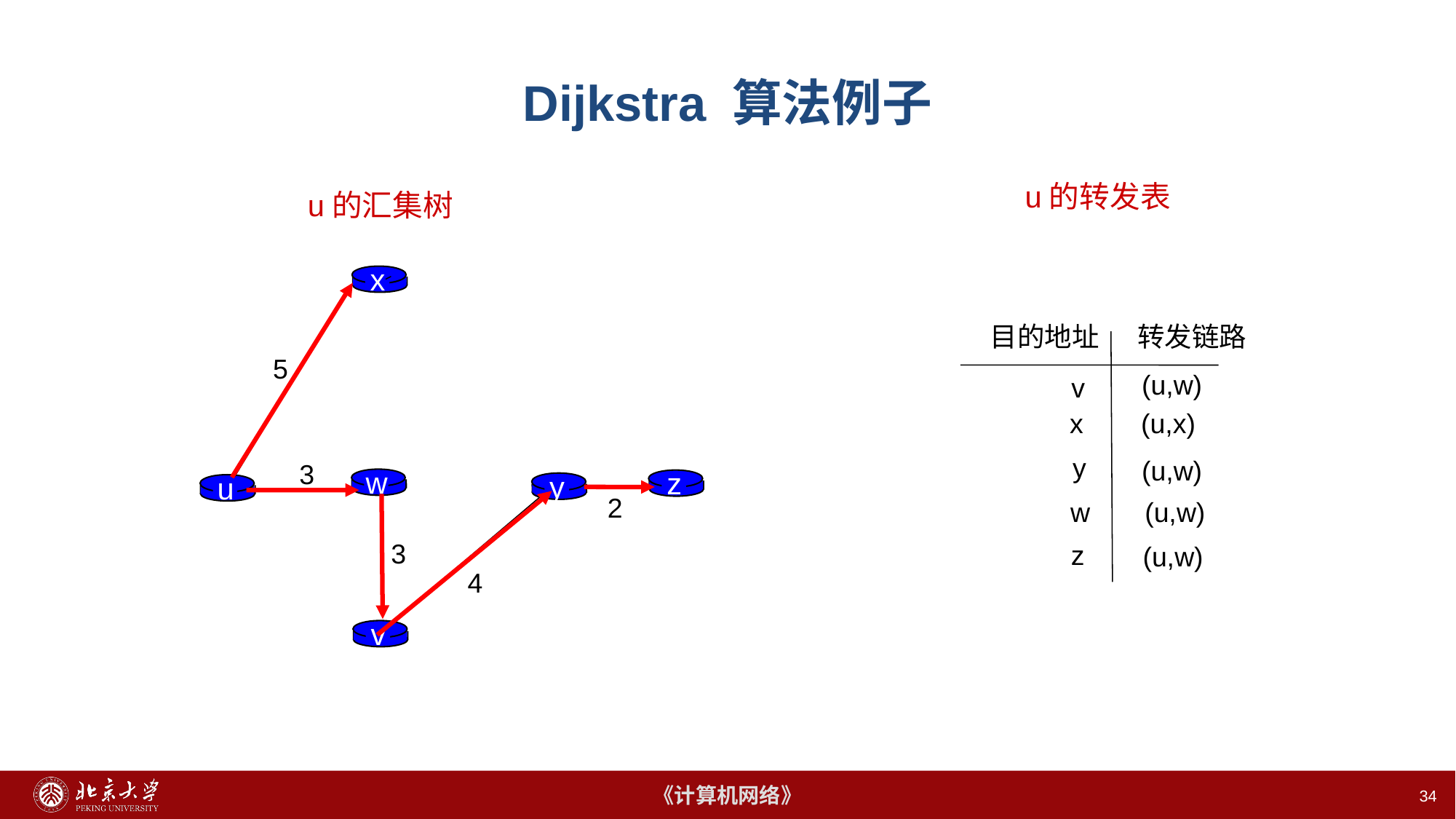

# Dijkstra 算法例子
u的转发表
u的汇集树
x

5
3
w

z

y

u

2

3
4
v

目的地址
转发链路

(u,w)

v
(u,x)
x
y
(u,w)
(u,w)
w
z
(u,w)

34